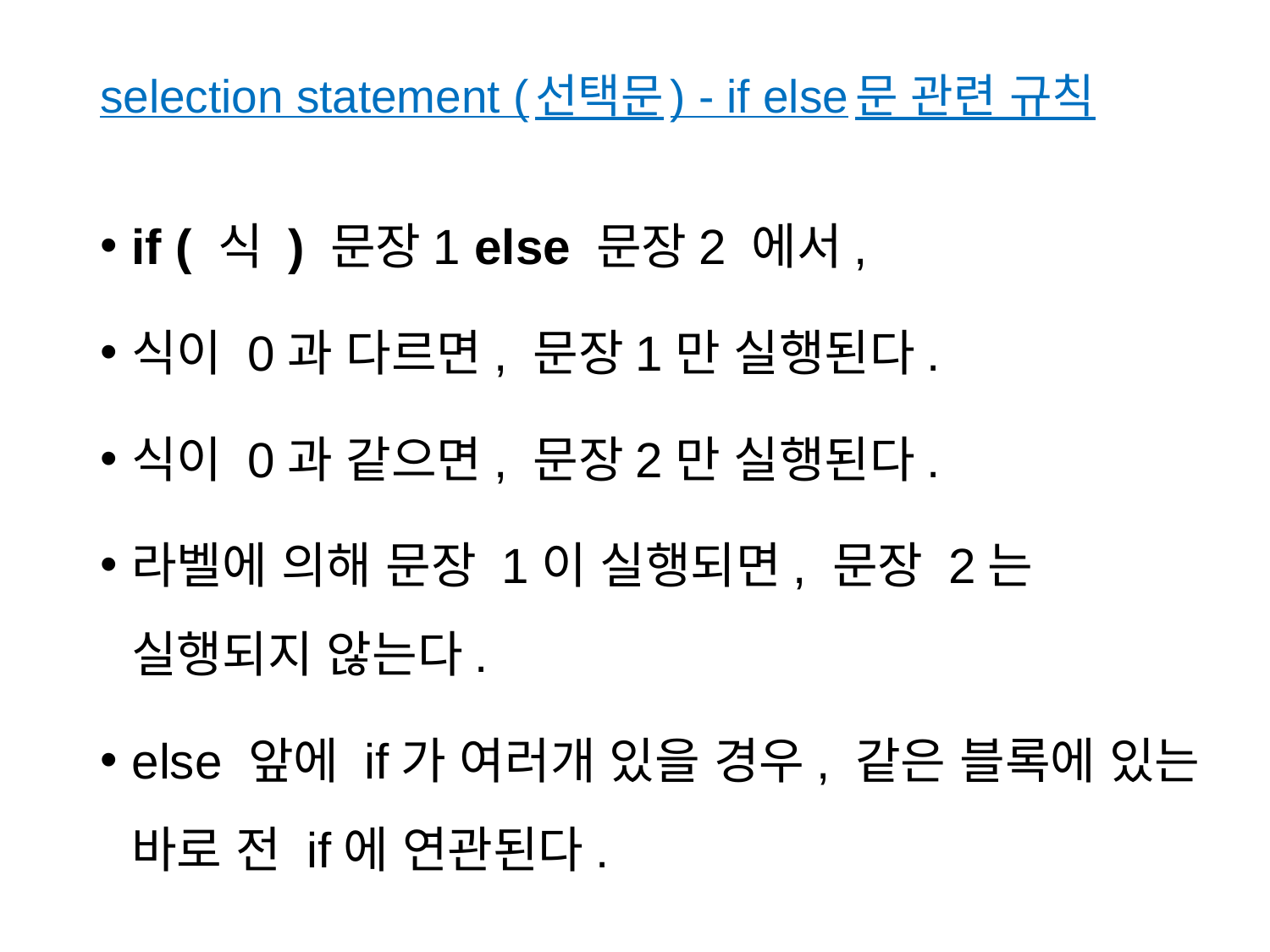

# selection statement (선택문) - if else문 관련 규칙
if ( 식 ) 문장1 else 문장2 에서,
식이 0과 다르면, 문장1만 실행된다.
식이 0과 같으면, 문장2만 실행된다.
라벨에 의해 문장 1이 실행되면, 문장 2는 실행되지 않는다.
else 앞에 if가 여러개 있을 경우, 같은 블록에 있는 바로 전 if에 연관된다.